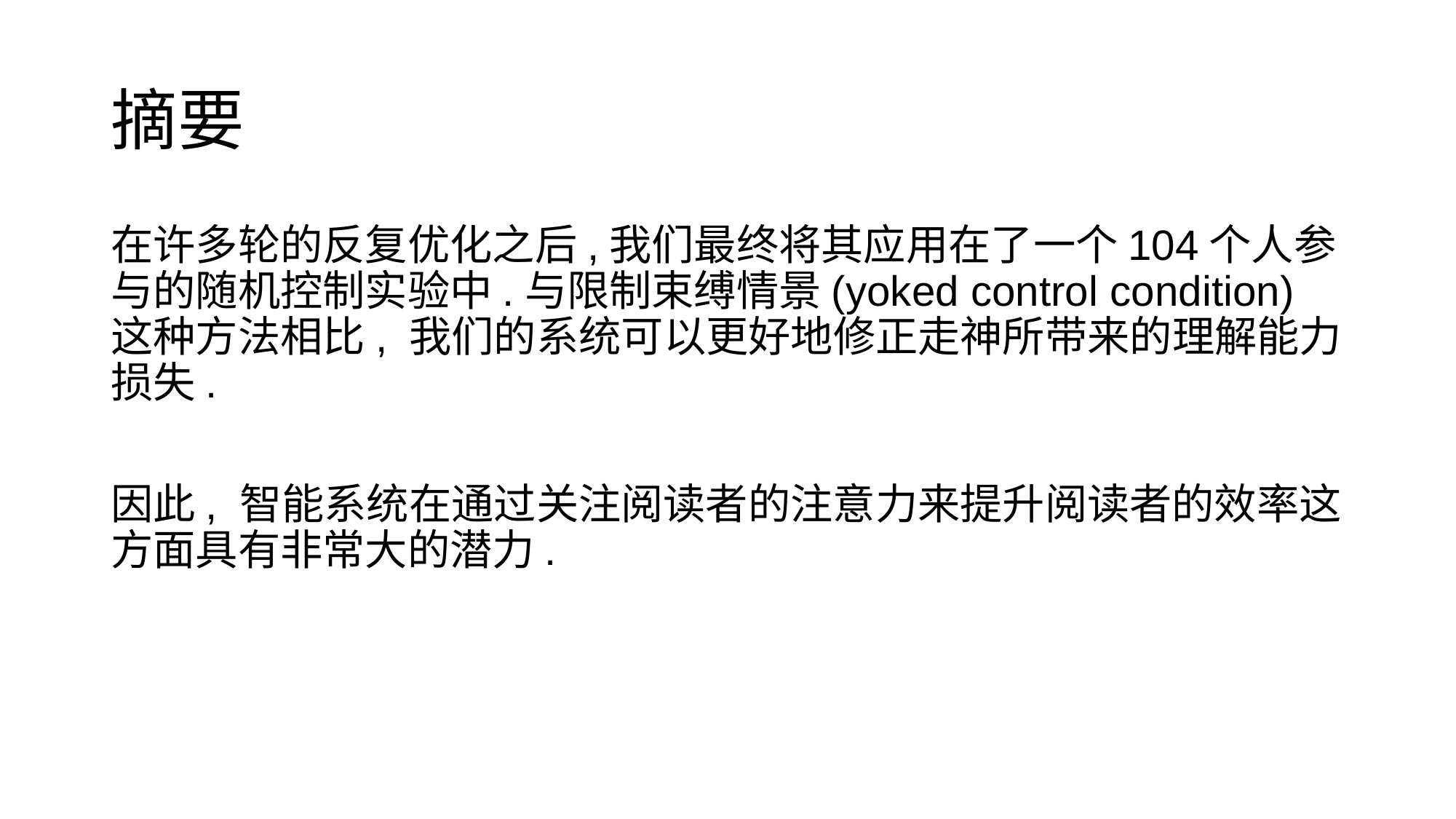

# 摘要
在许多轮的反复优化之后,我们最终将其应用在了一个104个人参与的随机控制实验中.与限制束缚情景(yoked control condition)这种方法相比, 我们的系统可以更好地修正走神所带来的理解能力损失.

因此, 智能系统在通过关注阅读者的注意力来提升阅读者的效率这方面具有非常大的潜力.